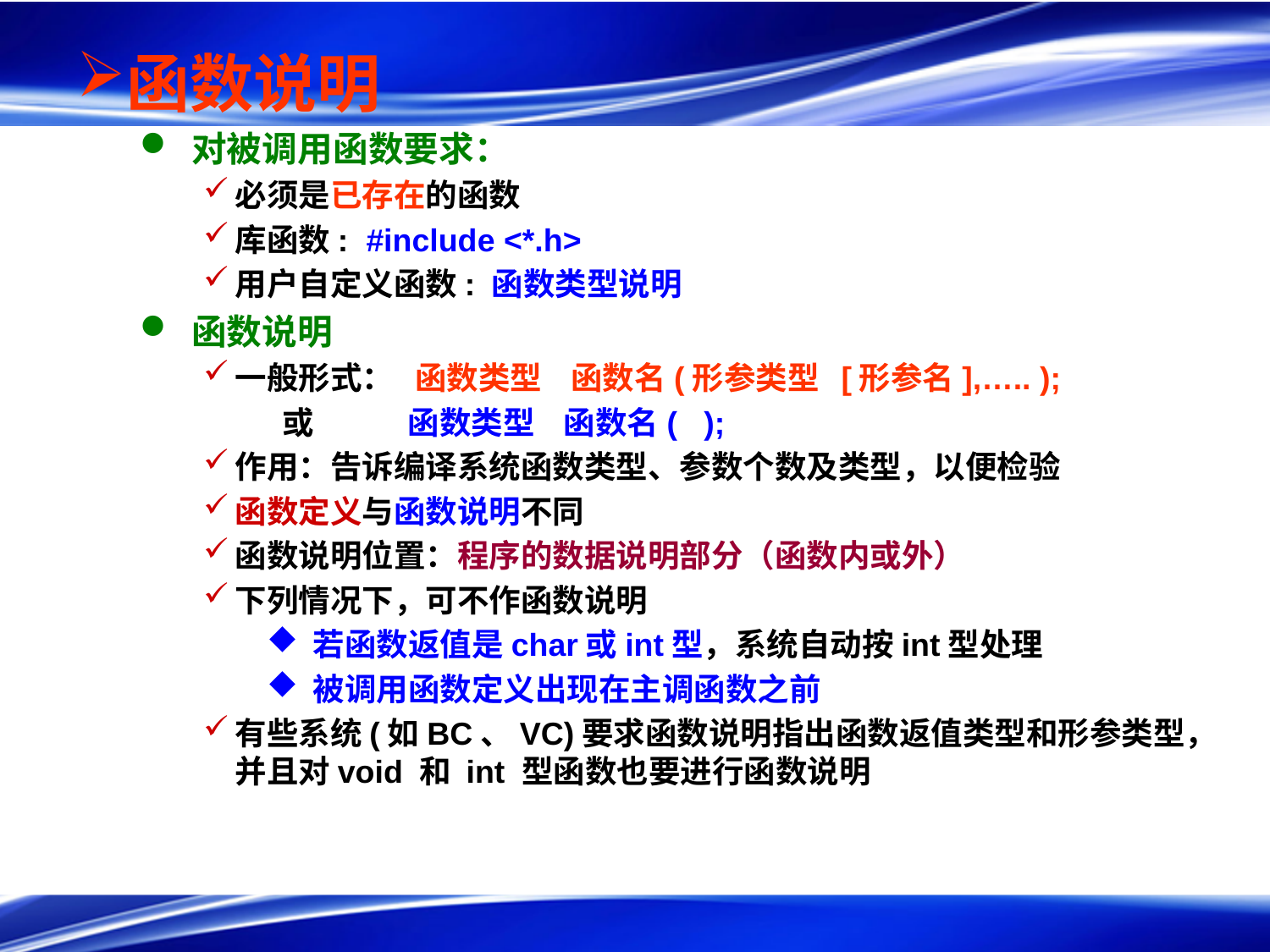

函数说明
 对被调用函数要求：
必须是已存在的函数
库函数:  #include <*.h>
用户自定义函数: 函数类型说明
 函数说明
一般形式：   函数类型    函数名(形参类型  [形参名],….. );
          或             函数类型    函数名(   );
作用：告诉编译系统函数类型、参数个数及类型，以便检验
函数定义与函数说明不同
函数说明位置：程序的数据说明部分（函数内或外）
下列情况下，可不作函数说明
 若函数返值是char或int型，系统自动按int型处理
 被调用函数定义出现在主调函数之前
有些系统(如BC、VC)要求函数说明指出函数返值类型和形参类型，并且对void 和 int 型函数也要进行函数说明